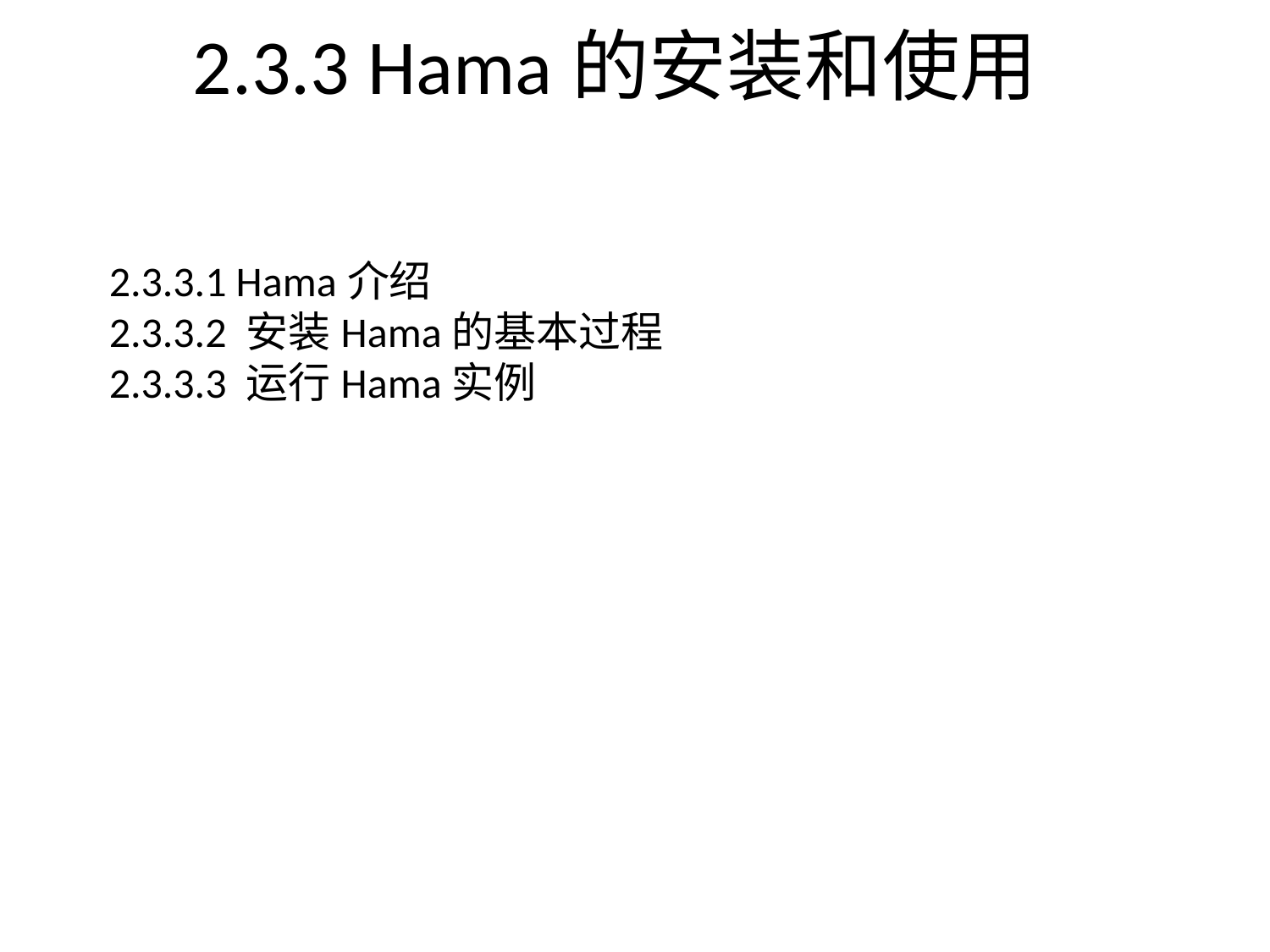

# 2.3.3 Hama的安装和使用
2.3.3.1 Hama介绍
2.3.3.2 安装Hama的基本过程
2.3.3.3 运行Hama实例